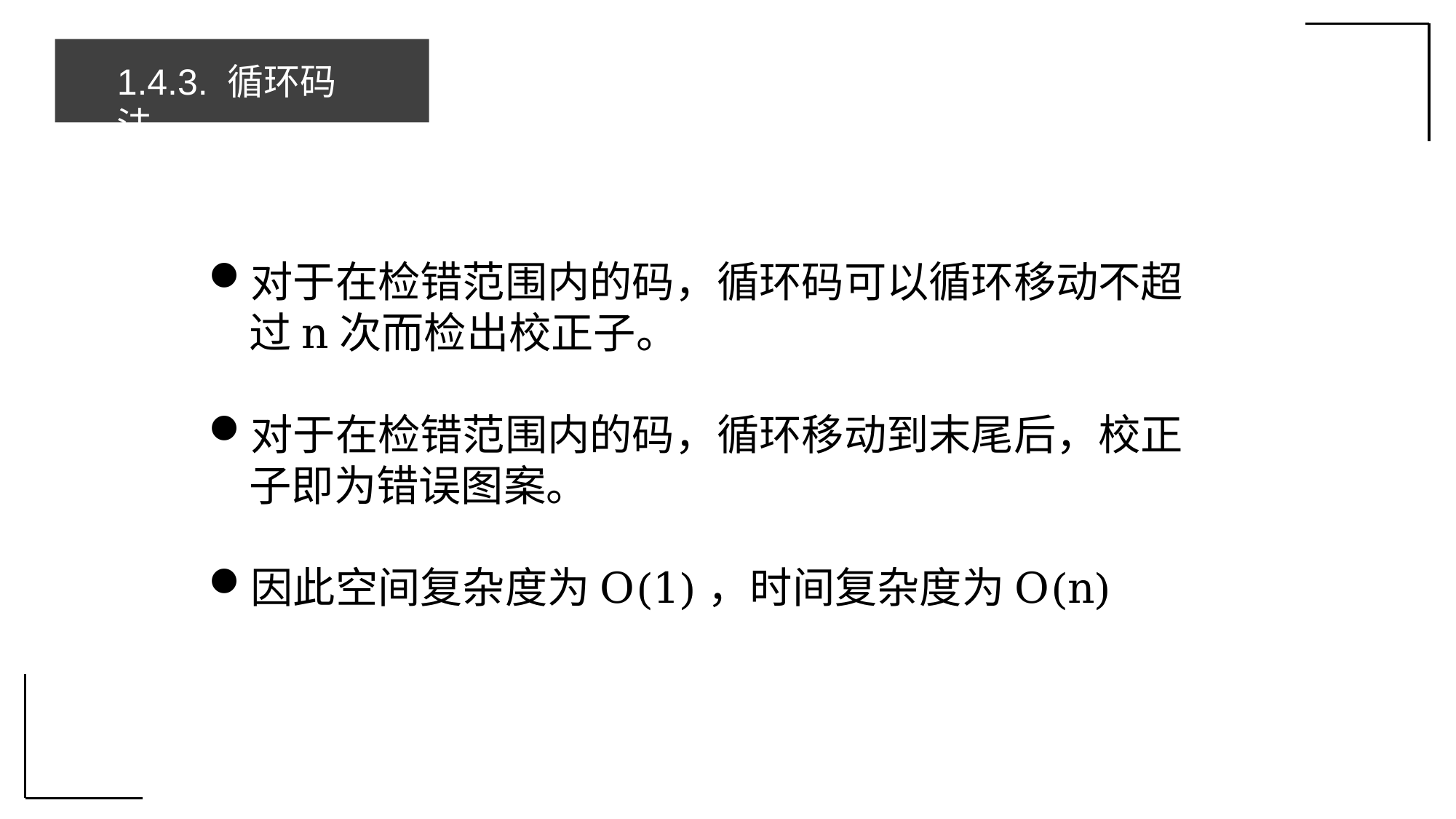

1.4.3. 循环码法
对于在检错范围内的码，循环码可以循环移动不超过n次而检出校正子。

对于在检错范围内的码，循环移动到末尾后，校正子即为错误图案。

因此空间复杂度为O(1)，时间复杂度为O(n)